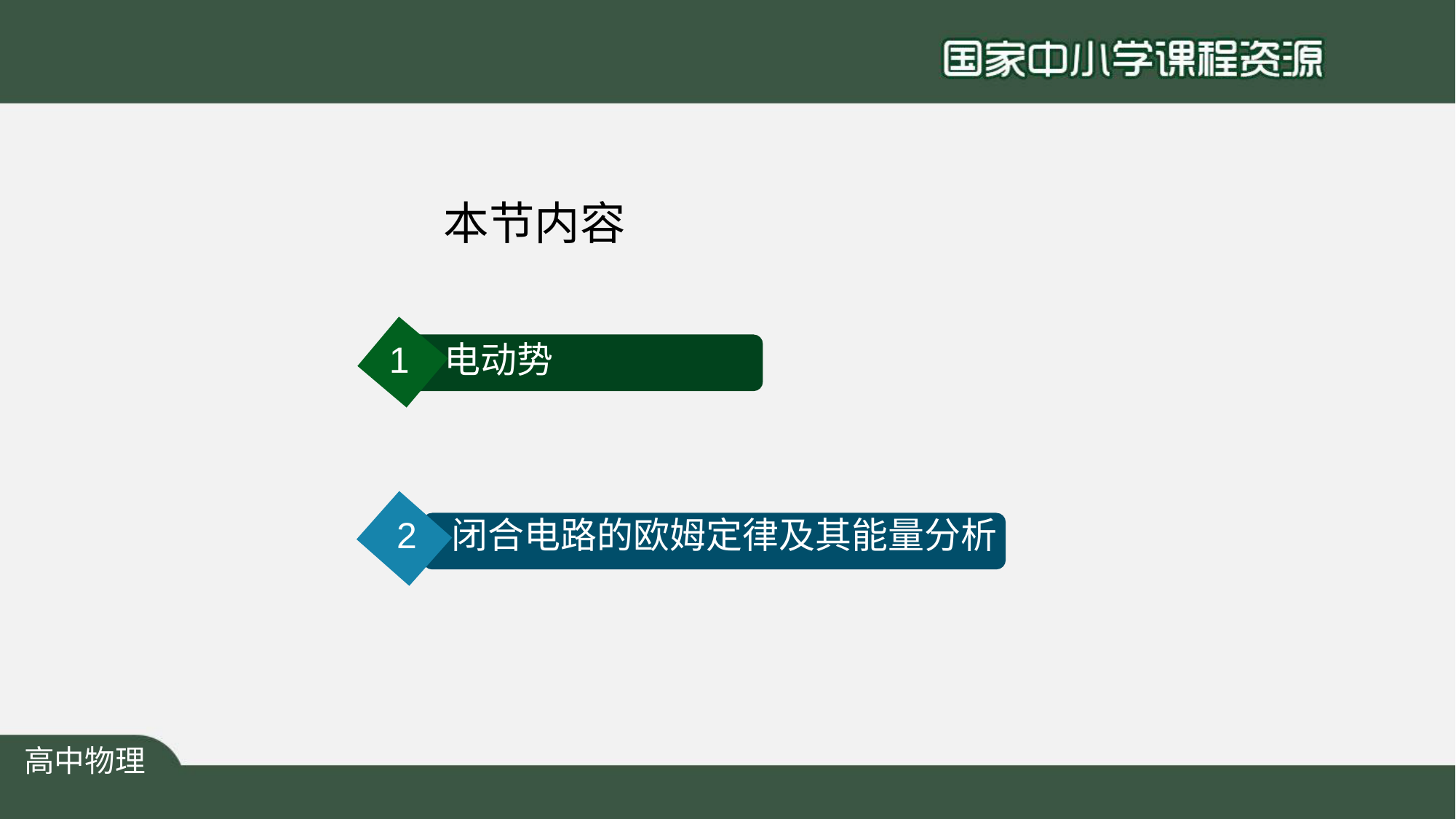

# 本节内容

1	电动势

2	闭合电路的欧姆定律及其能量分析

高中物理